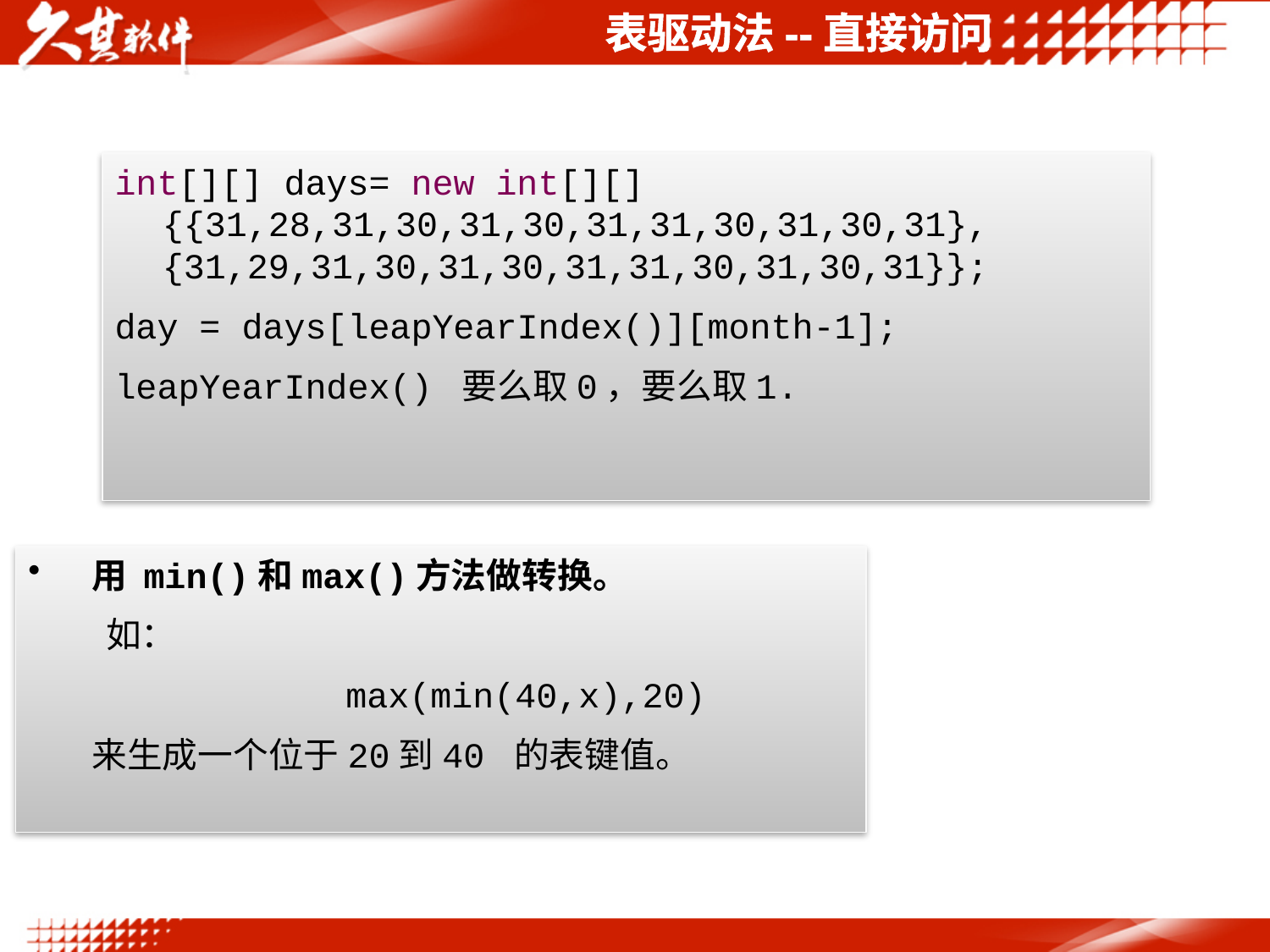

表驱动法--直接访问
int[][] days= new int[][]{{31,28,31,30,31,30,31,31,30,31,30,31},{31,29,31,30,31,30,31,31,30,31,30,31}};
day = days[leapYearIndex()][month-1];
leapYearIndex() 要么取0，要么取1.

用 min()和max()方法做转换。
	如：
			max(min(40,x),20)
	来生成一个位于20到40 的表键值。